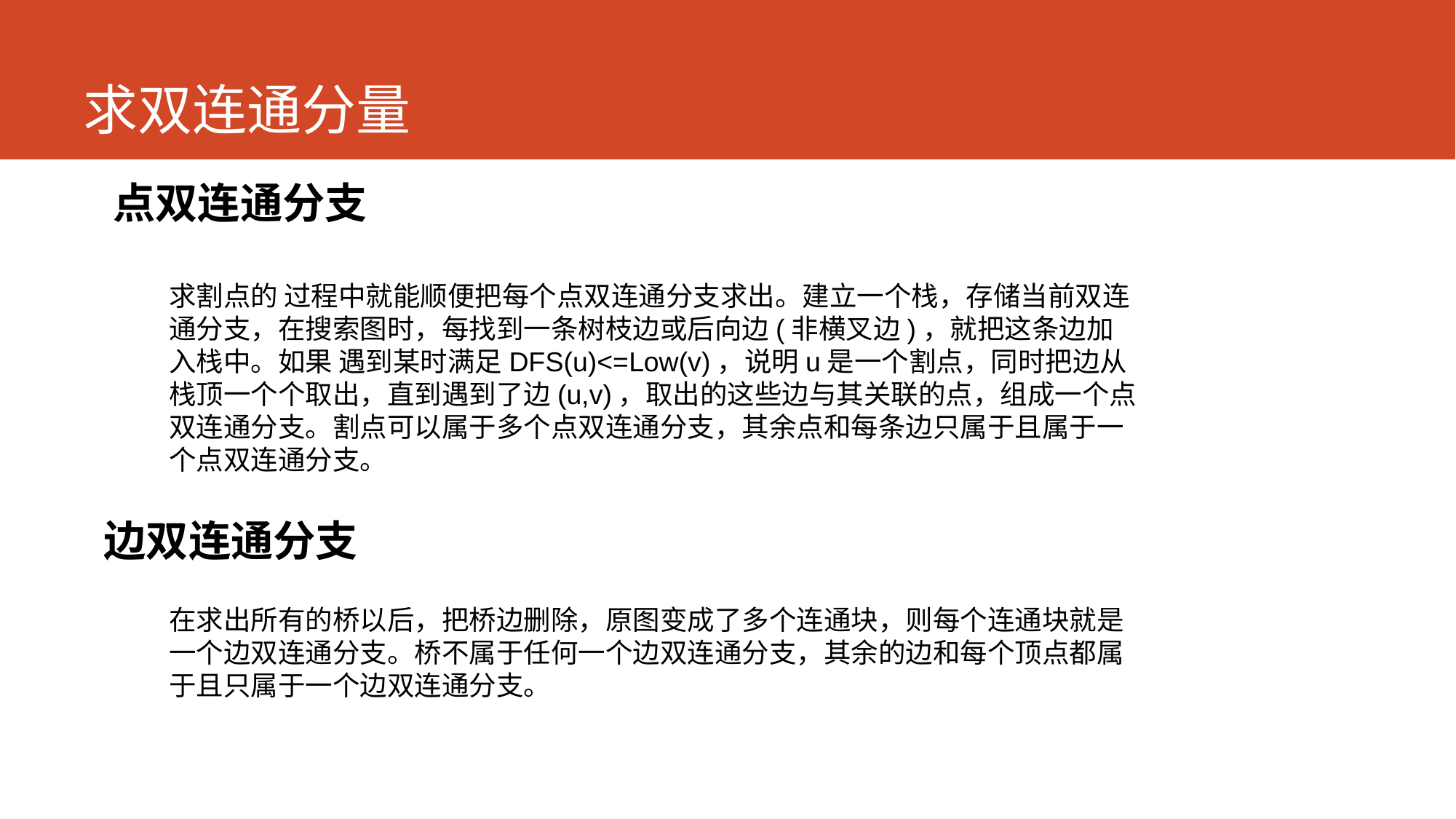

# 求双连通分量
点双连通分支
求割点的 过程中就能顺便把每个点双连通分支求出。建立一个栈，存储当前双连通分支，在搜索图时，每找到一条树枝边或后向边(非横叉边)，就把这条边加入栈中。如果 遇到某时满足DFS(u)<=Low(v)，说明u是一个割点，同时把边从栈顶一个个取出，直到遇到了边(u,v)，取出的这些边与其关联的点，组成一个点双连通分支。割点可以属于多个点双连通分支，其余点和每条边只属于且属于一个点双连通分支。
边双连通分支
在求出所有的桥以后，把桥边删除，原图变成了多个连通块，则每个连通块就是一个边双连通分支。桥不属于任何一个边双连通分支，其余的边和每个顶点都属于且只属于一个边双连通分支。